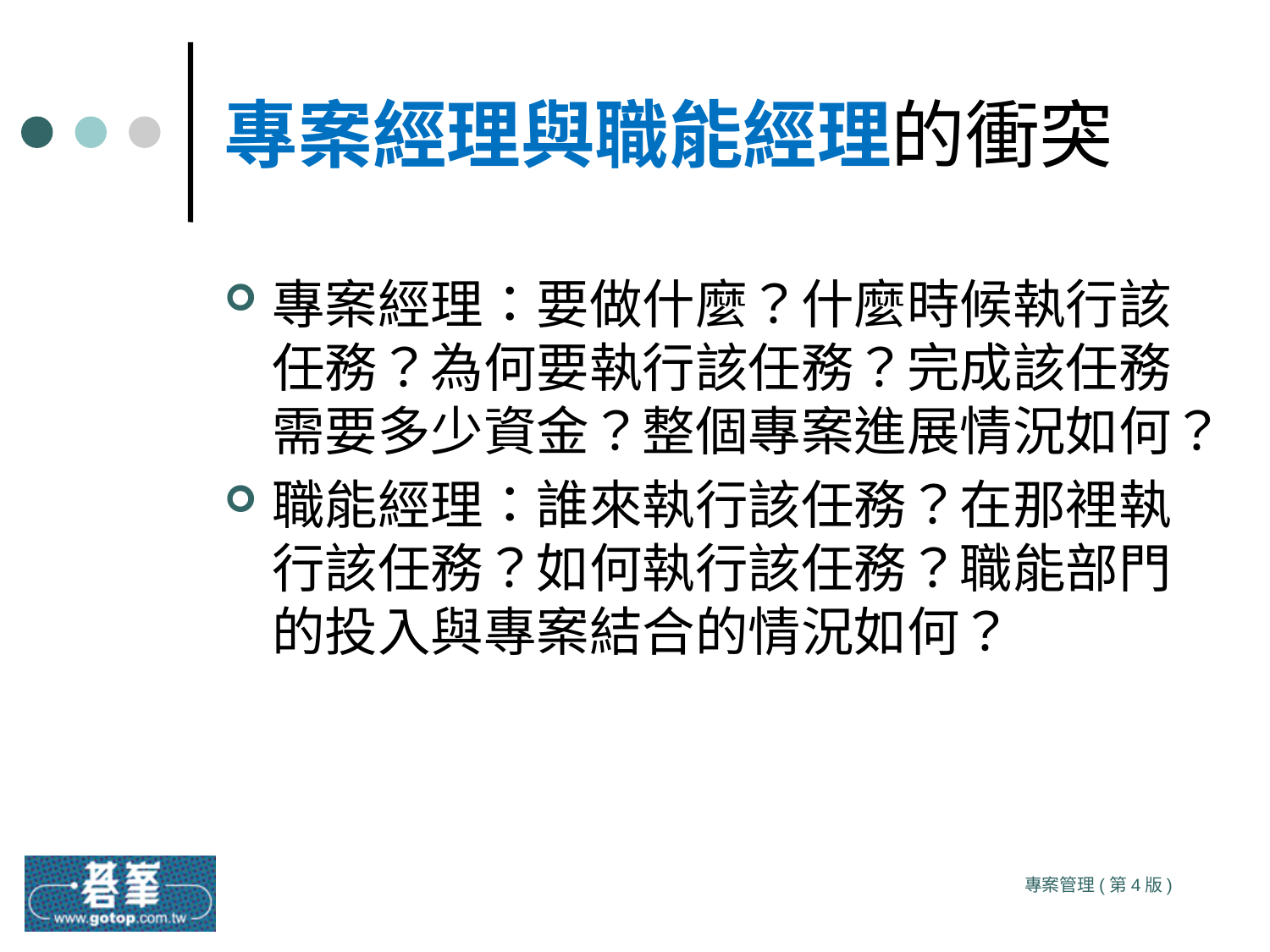

# 專案經理與職能經理的衝突
專案經理：要做什麼？什麼時候執行該任務？為何要執行該任務？完成該任務需要多少資金？整個專案進展情況如何？
職能經理：誰來執行該任務？在那裡執行該任務？如何執行該任務？職能部門的投入與專案結合的情況如何？
專案管理(第4版)